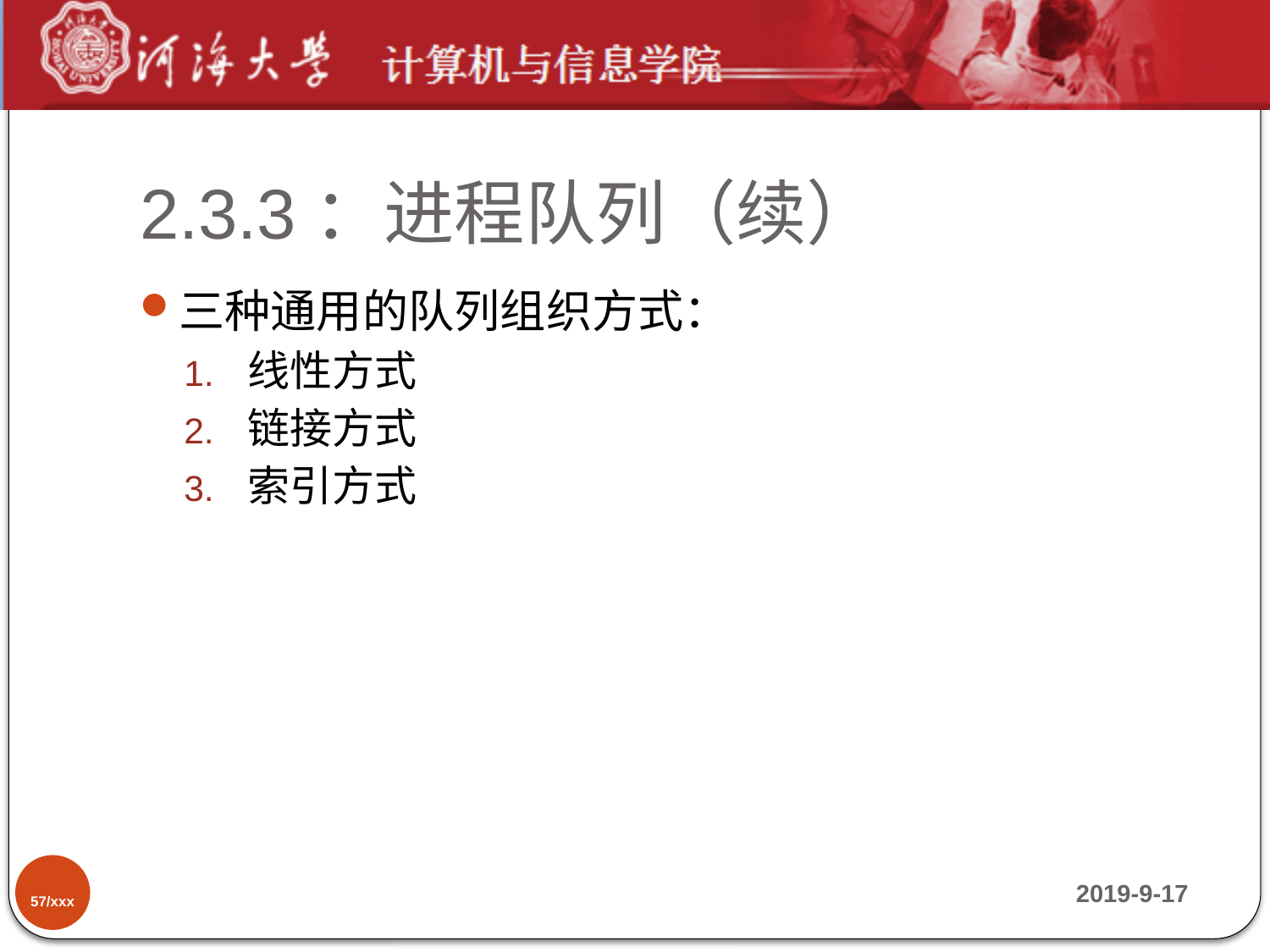

# 2.3.3：进程队列（续）
三种通用的队列组织方式：
线性方式
链接方式
索引方式

57/xxx
2019-9-17